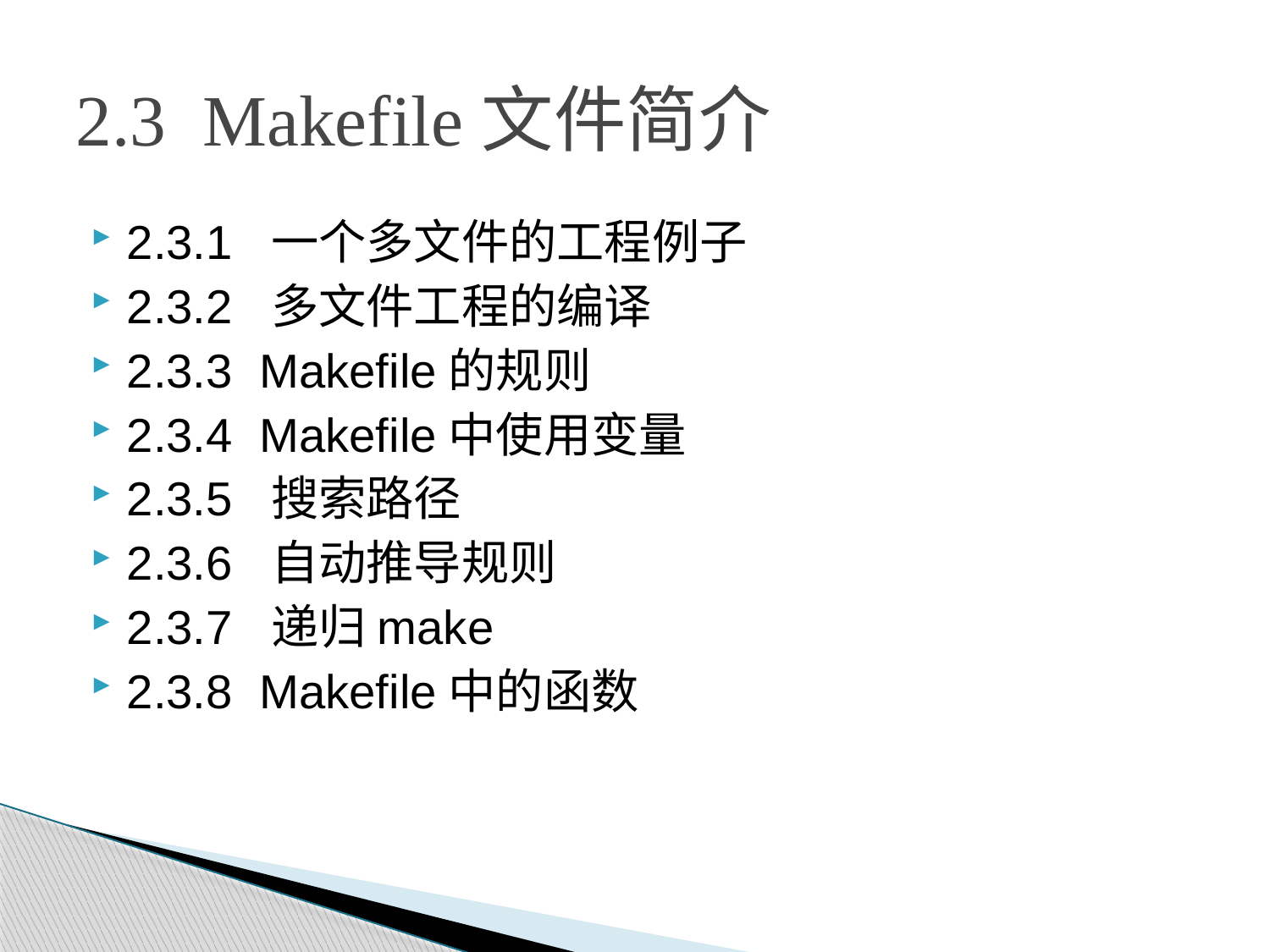

# 2.3  Makefile文件简介
2.3.1  一个多文件的工程例子
2.3.2  多文件工程的编译
2.3.3  Makefile的规则
2.3.4  Makefile中使用变量
2.3.5  搜索路径
2.3.6  自动推导规则
2.3.7  递归make
2.3.8  Makefile中的函数